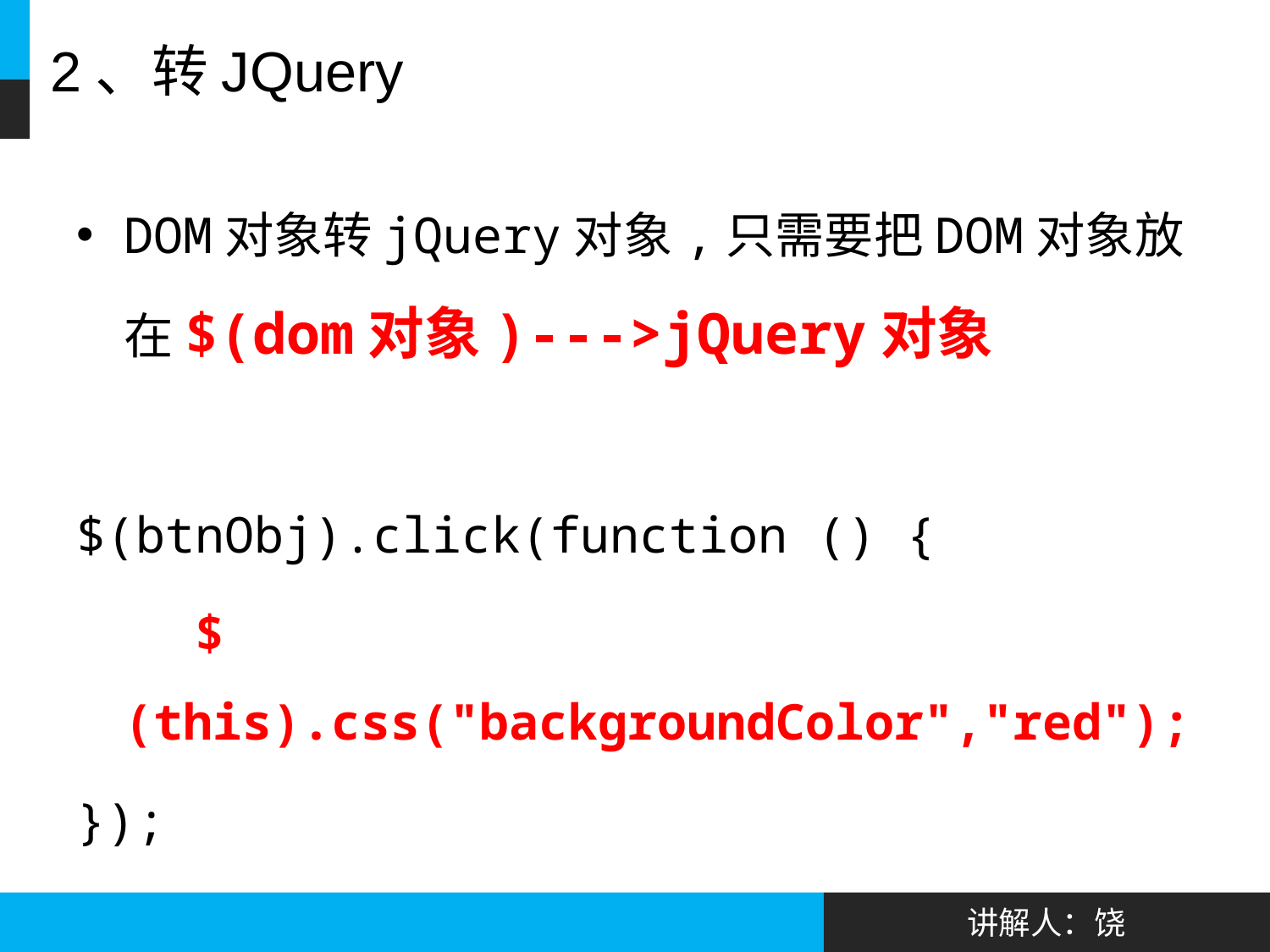

# 2、转JQuery
DOM对象转jQuery对象,只需要把DOM对象放在$(dom对象)--->jQuery对象

$(btnObj).click(function () {
    $(this).css("backgroundColor","red");
});